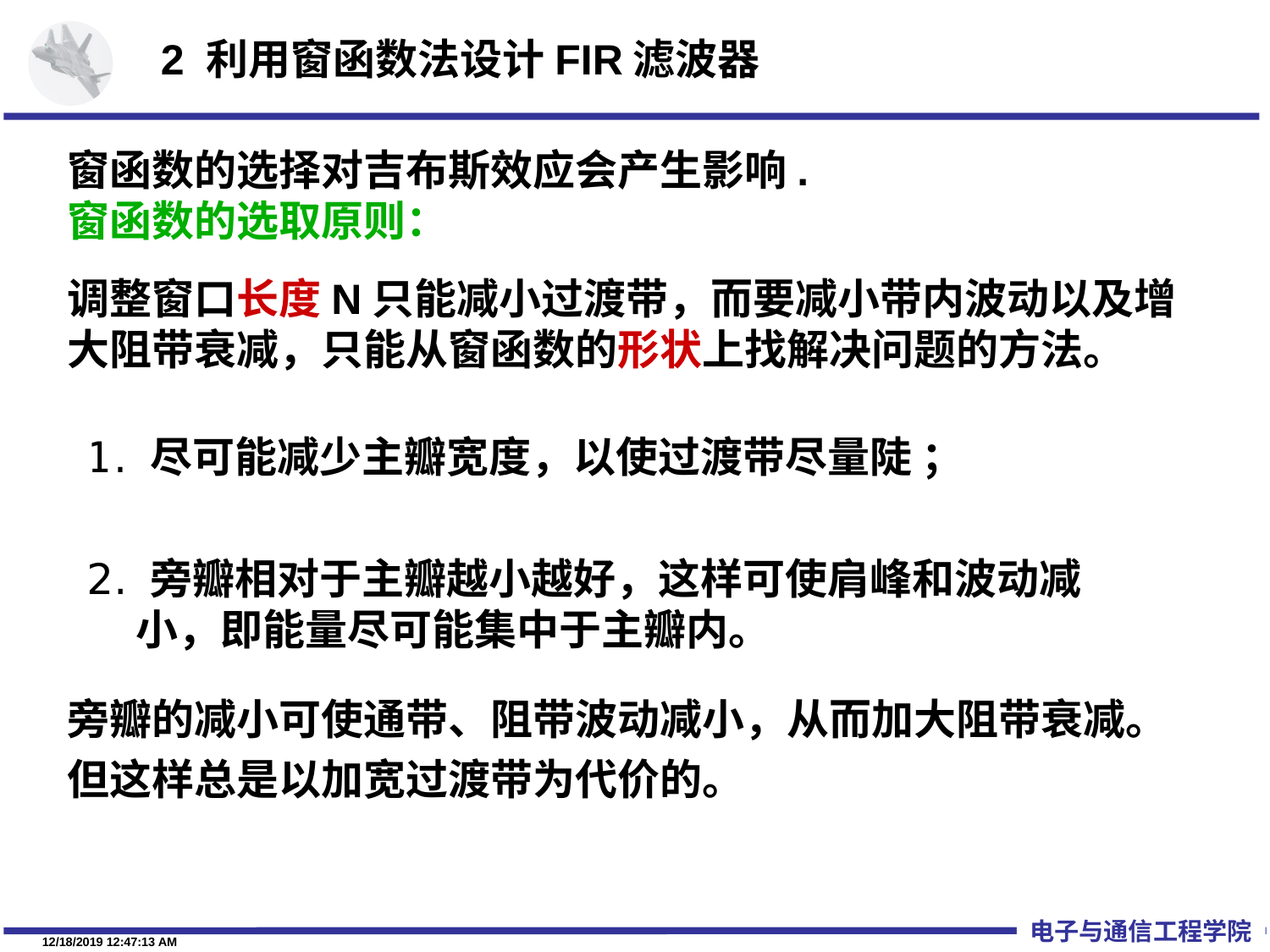

2 利用窗函数法设计FIR滤波器
窗函数的选择对吉布斯效应会产生影响.
窗函数的选取原则：
调整窗口长度N只能减小过渡带，而要减小带内波动以及增大阻带衰减，只能从窗函数的形状上找解决问题的方法。
1. 尽可能减少主瓣宽度，以使过渡带尽量陡 ；
2. 旁瓣相对于主瓣越小越好，这样可使肩峰和波动减
    小，即能量尽可能集中于主瓣内。
旁瓣的减小可使通带、阻带波动减小，从而加大阻带衰减。但这样总是以加宽过渡带为代价的。